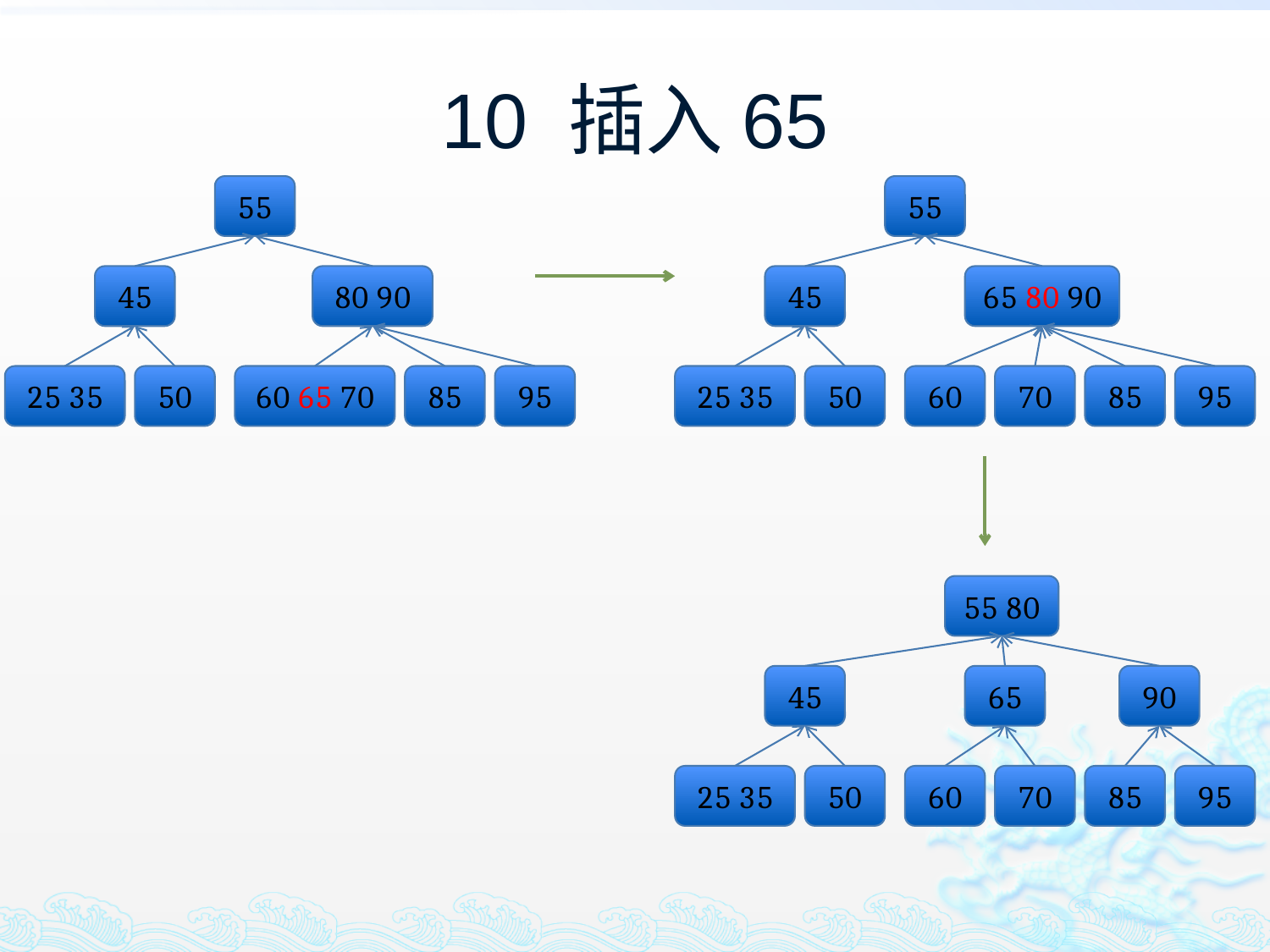

# 10 插入65
55
55
45
80 90
45
65 80 90
25 35
50
60 65 70
85
95
25 35
50
60
70
85
95
55 80
45
65
90
25 35
50
60
70
85
95